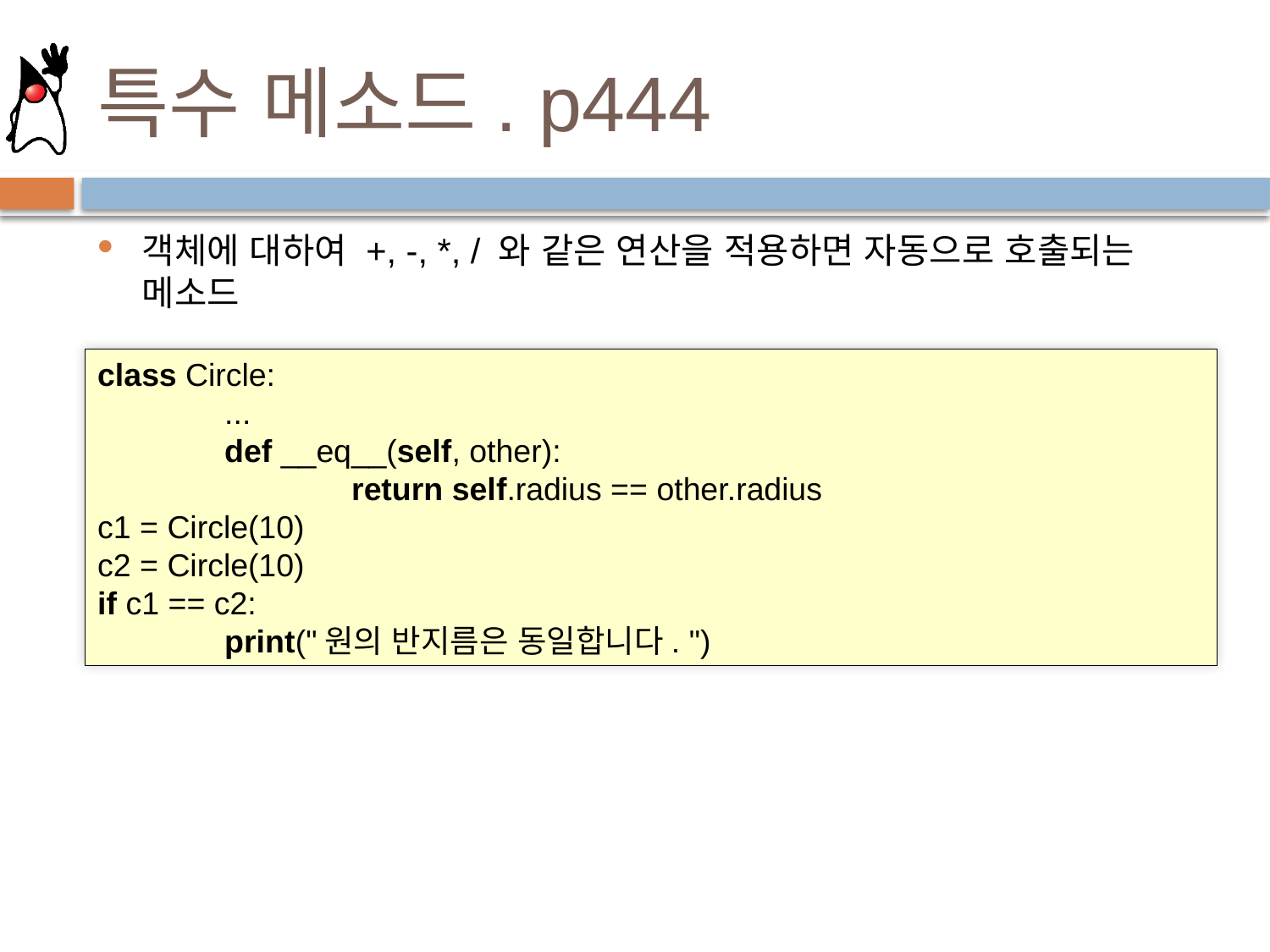

# 특수 메소드. p444
객체에 대하여 +, -, *, / 와 같은 연산을 적용하면 자동으로 호출되는 메소드

class Circle:
	...
	def __eq__(self, other):
		return self.radius == other.radius
c1 = Circle(10)
c2 = Circle(10)
if c1 == c2:
	print("원의 반지름은 동일합니다. ")